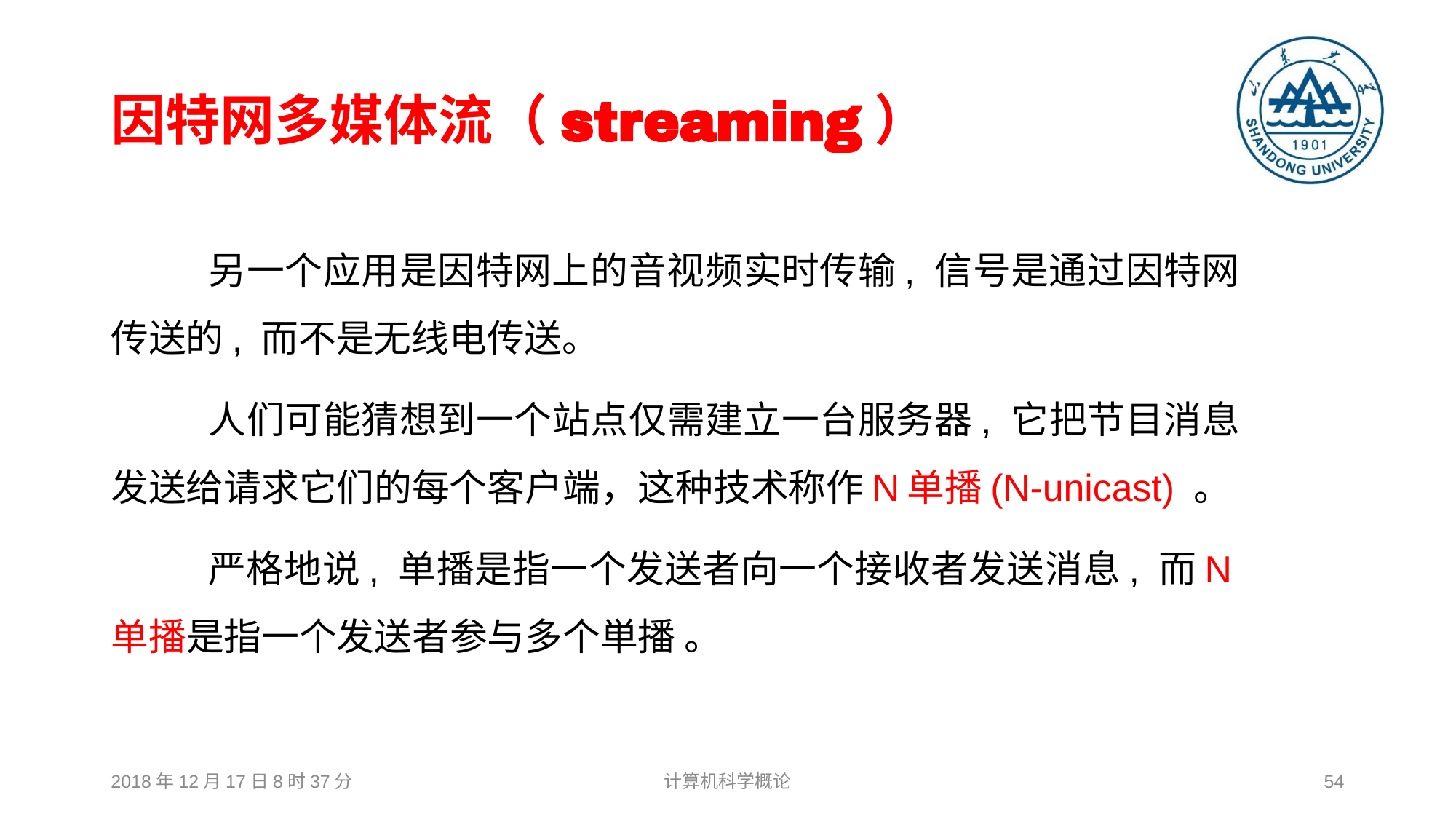

# 因特网多媒体流（streaming）
	另一个应用是因特网上的音视频实时传输, 信号是通过因特网传送的, 而不是无线电传送。
	人们可能猜想到一个站点仅需建立一台服务器, 它把节目消息发送给请求它们的每个客户端，这种技术称作N单播(N-unicast) 。
	严格地说, 单播是指一个发送者向一个接收者发送消息, 而N单播是指一个发送者参与多个単播 。
2018年12月17日8时37分
计算机科学概论
54